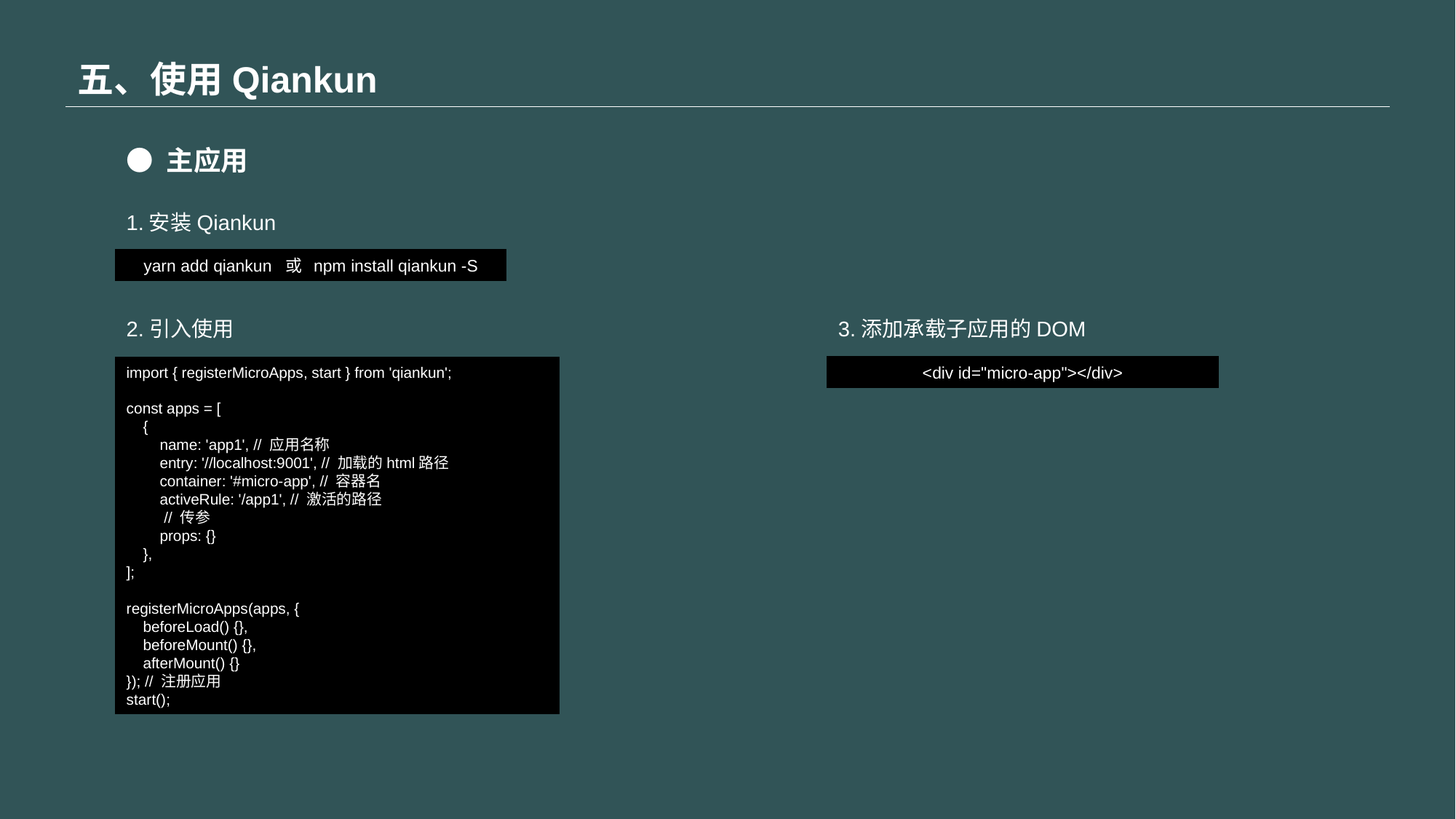

五、使用Qiankun
● 主应用
1.安装Qiankun
yarn add qiankun  或  npm install qiankun -S
2.引入使用
3.添加承载子应用的DOM
<div id="micro-app"></div>
import { registerMicroApps, start } from 'qiankun';

const apps = [
    {
        name: 'app1', // 应用名称
        entry: '//localhost:9001', // 加载的html路径
        container: '#micro-app', // 容器名
        activeRule: '/app1', // 激活的路径
         // 传参
        props: {}
    },
];

registerMicroApps(apps, {
    beforeLoad() {},
    beforeMount() {},
    afterMount() {}
}); // 注册应用
start();